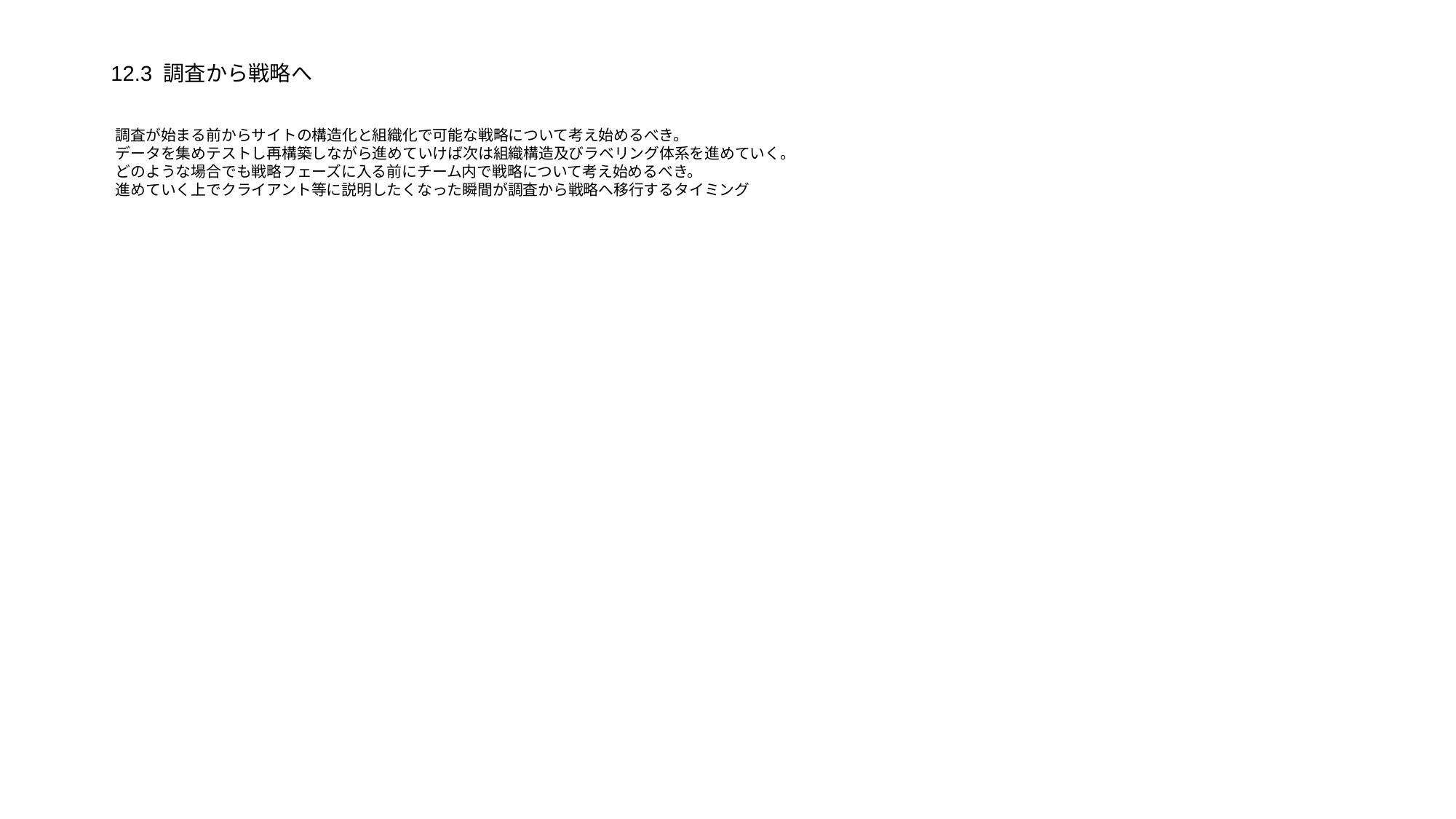

# 12.3 調査から戦略へ
調査が始まる前からサイトの構造化と組織化で可能な戦略について考え始めるべき。
データを集めテストし再構築しながら進めていけば次は組織構造及びラベリング体系を進めていく。
どのような場合でも戦略フェーズに入る前にチーム内で戦略について考え始めるべき。
進めていく上でクライアント等に説明したくなった瞬間が調査から戦略へ移行するタイミング